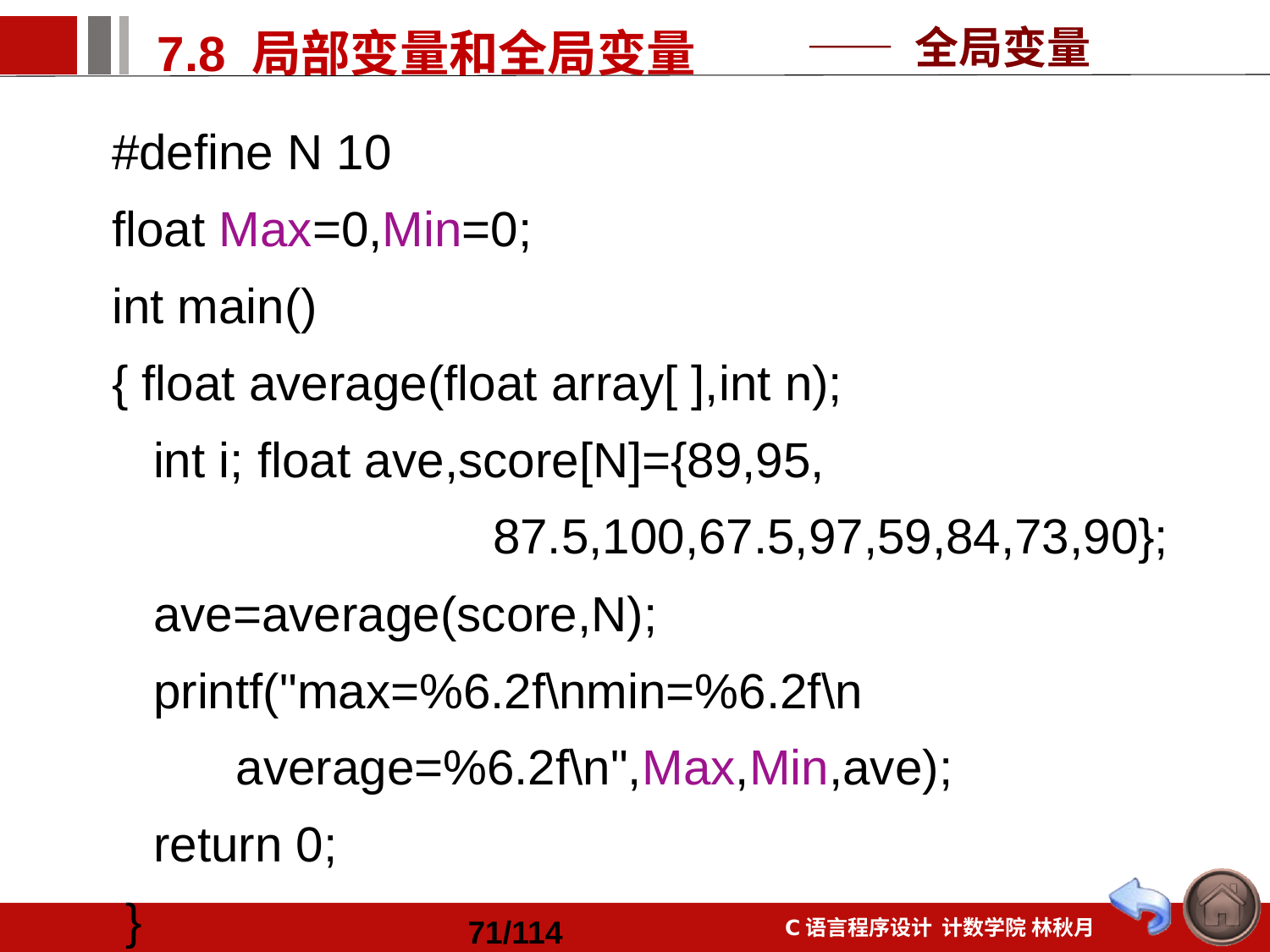

—— 全局变量
#define N 10
float Max=0,Min=0;
int main()
{ float average(float array[ ],int n);
   int i; float ave,score[N]={89,95,
			87.5,100,67.5,97,59,84,73,90};
   ave=average(score,N);
   printf("max=%6.2f\nmin=%6.2f\n
         average=%6.2f\n",Max,Min,ave);
   return 0;
 }